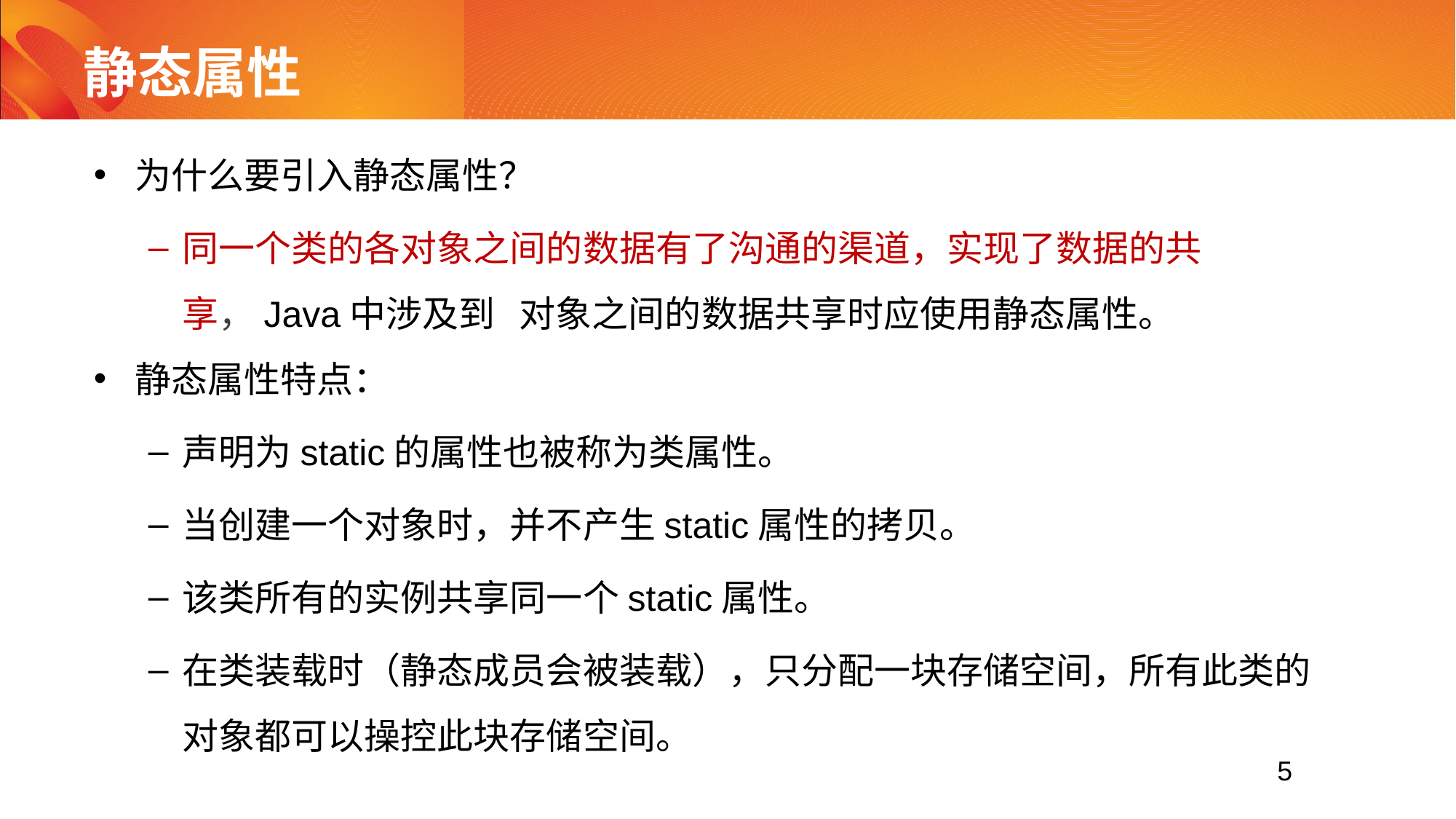

# 静态属性
为什么要引入静态属性？
同一个类的各对象之间的数据有了沟通的渠道，实现了数据的共享，Java中涉及到   对象之间的数据共享时应使用静态属性。
静态属性特点：
声明为static的属性也被称为类属性。
当创建一个对象时，并不产生static属性的拷贝。
该类所有的实例共享同一个static属性。
在类装载时（静态成员会被装载），只分配一块存储空间，所有此类的对象都可以操控此块存储空间。